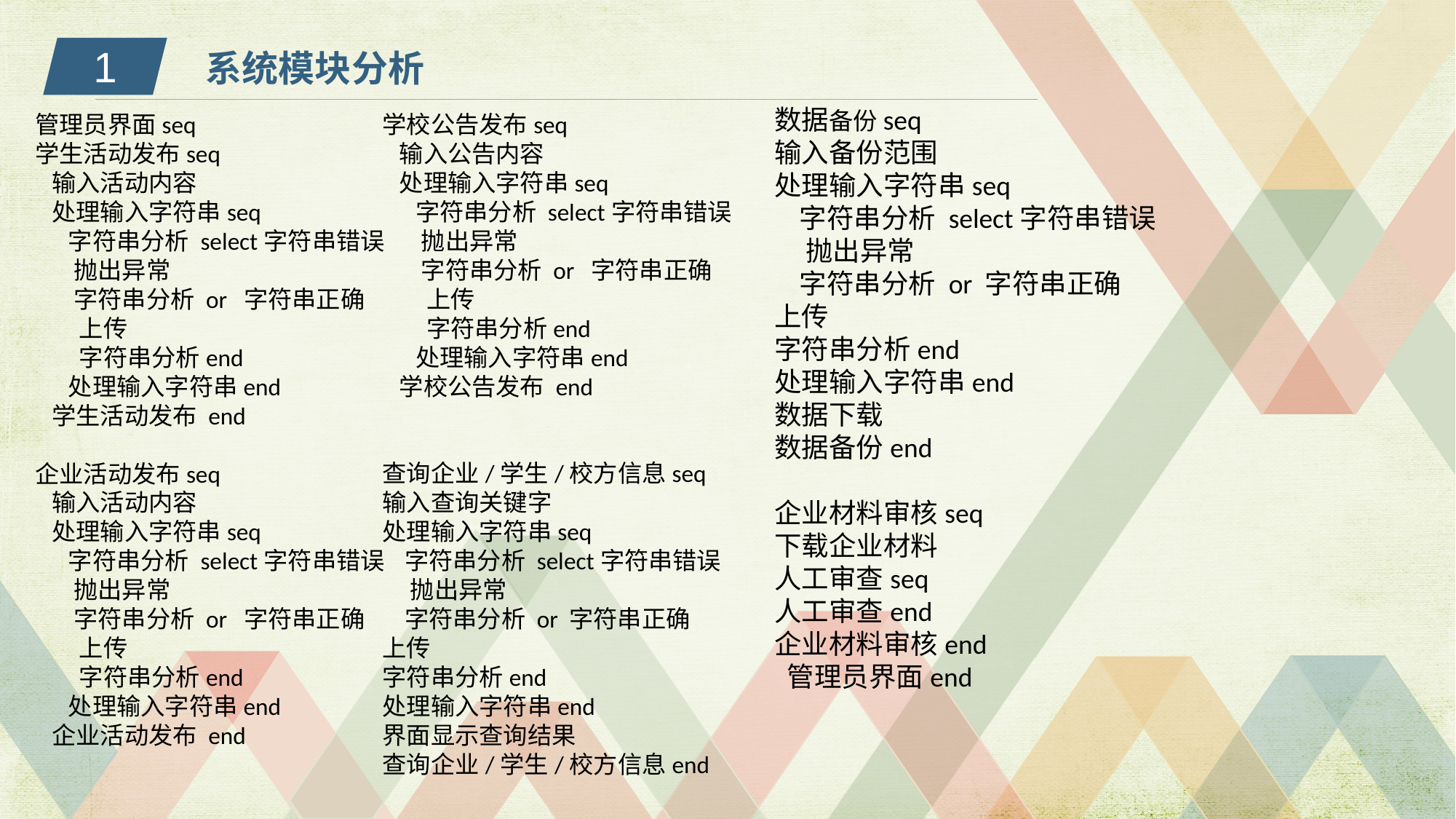

1

系统模块分析
数据备份seq
输入备份范围
处理输入字符串seq
   字符串分析 select字符串错误
    抛出异常
   字符串分析 or 字符串正确
上传
字符串分析end
处理输入字符串end
数据下载
数据备份end

企业材料审核seq
下载企业材料
人工审查seq
人工审查end
企业材料审核end
 管理员界面end

学校公告发布seq
  输入公告内容
  处理输入字符串seq
     字符串分析 select字符串错误
      抛出异常
      字符串分析 or  字符串正确
       上传
       字符串分析end
     处理输入字符串end
  学校公告发布 end

查询企业/学生/校方信息seq
输入查询关键字
处理输入字符串seq
   字符串分析 select字符串错误
    抛出异常
   字符串分析 or 字符串正确
上传
字符串分析end
处理输入字符串end
界面显示查询结果
查询企业/学生/校方信息end

管理员界面seq
学生活动发布seq
  输入活动内容
  处理输入字符串seq
     字符串分析 select字符串错误
      抛出异常
      字符串分析 or  字符串正确
       上传
       字符串分析end
     处理输入字符串end
  学生活动发布 end

企业活动发布seq
  输入活动内容
  处理输入字符串seq
     字符串分析 select字符串错误
      抛出异常
      字符串分析 or  字符串正确
       上传
       字符串分析end
     处理输入字符串end
  企业活动发布 end